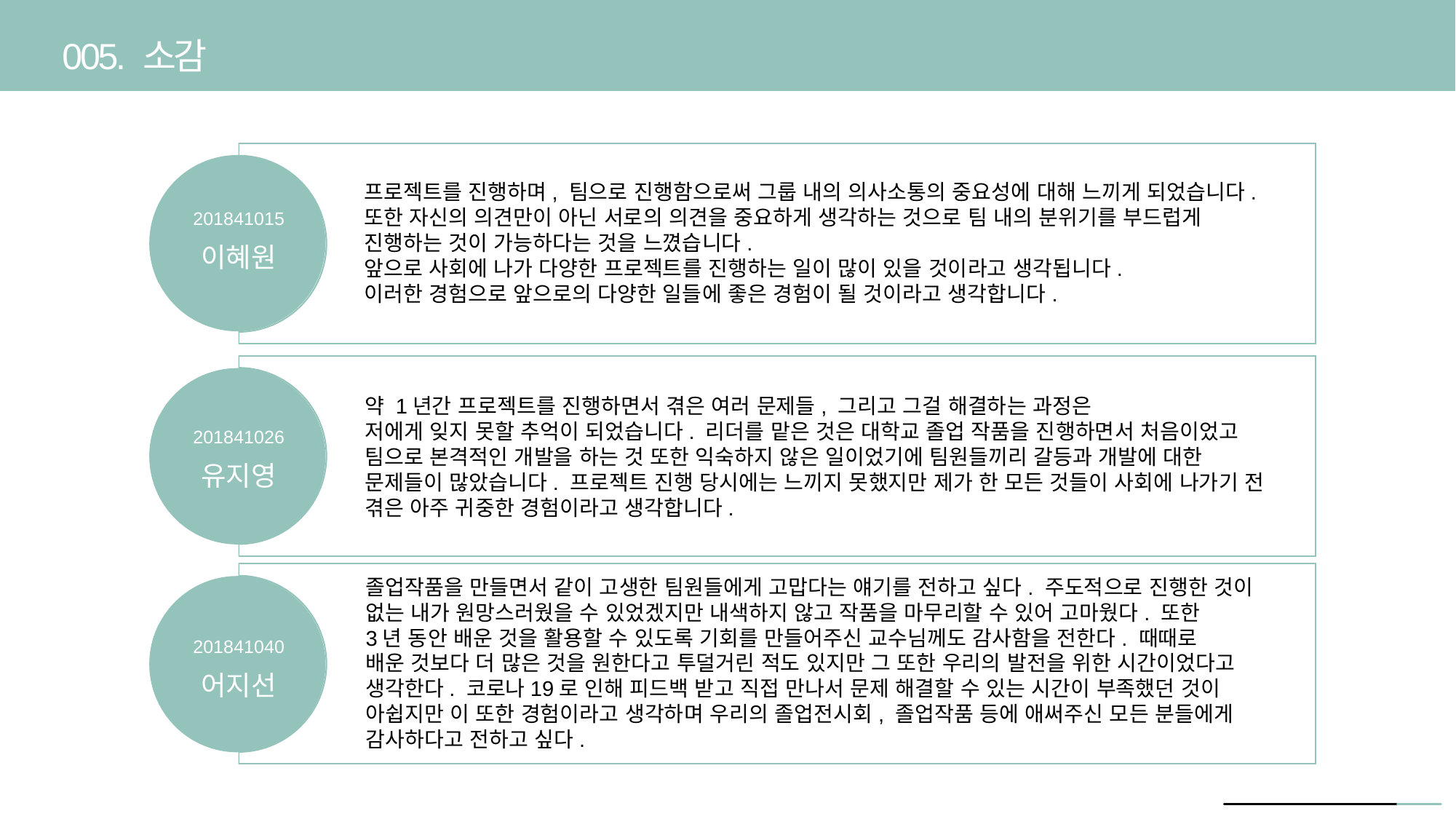

005. 소감

프로젝트를 진행하며, 팀으로 진행함으로써 그룹 내의 의사소통의 중요성에 대해 느끼게 되었습니다.
또한 자신의 의견만이 아닌 서로의 의견을 중요하게 생각하는 것으로 팀 내의 분위기를 부드럽게
진행하는 것이 가능하다는 것을 느꼈습니다.
앞으로 사회에 나가 다양한 프로젝트를 진행하는 일이 많이 있을 것이라고 생각됩니다.
이러한 경험으로 앞으로의 다양한 일들에 좋은 경험이 될 것이라고 생각합니다.
201841015
이혜원

약 1년간 프로젝트를 진행하면서 겪은 여러 문제들, 그리고 그걸 해결하는 과정은
저에게 잊지 못할 추억이 되었습니다. 리더를 맡은 것은 대학교 졸업 작품을 진행하면서 처음이었고
팀으로 본격적인 개발을 하는 것 또한 익숙하지 않은 일이었기에 팀원들끼리 갈등과 개발에 대한
문제들이 많았습니다. 프로젝트 진행 당시에는 느끼지 못했지만 제가 한 모든 것들이 사회에 나가기 전
겪은 아주 귀중한 경험이라고 생각합니다.
201841026
유지영

졸업작품을 만들면서 같이 고생한 팀원들에게 고맙다는 얘기를 전하고 싶다. 주도적으로 진행한 것이
없는 내가 원망스러웠을 수 있었겠지만 내색하지 않고 작품을 마무리할 수 있어 고마웠다. 또한
3년 동안 배운 것을 활용할 수 있도록 기회를 만들어주신 교수님께도 감사함을 전한다. 때때로
배운 것보다 더 많은 것을 원한다고 투덜거린 적도 있지만 그 또한 우리의 발전을 위한 시간이었다고
생각한다. 코로나19로 인해 피드백 받고 직접 만나서 문제 해결할 수 있는 시간이 부족했던 것이
아쉽지만 이 또한 경험이라고 생각하며 우리의 졸업전시회, 졸업작품 등에 애써주신 모든 분들에게
감사하다고 전하고 싶다.

201841040
어지선